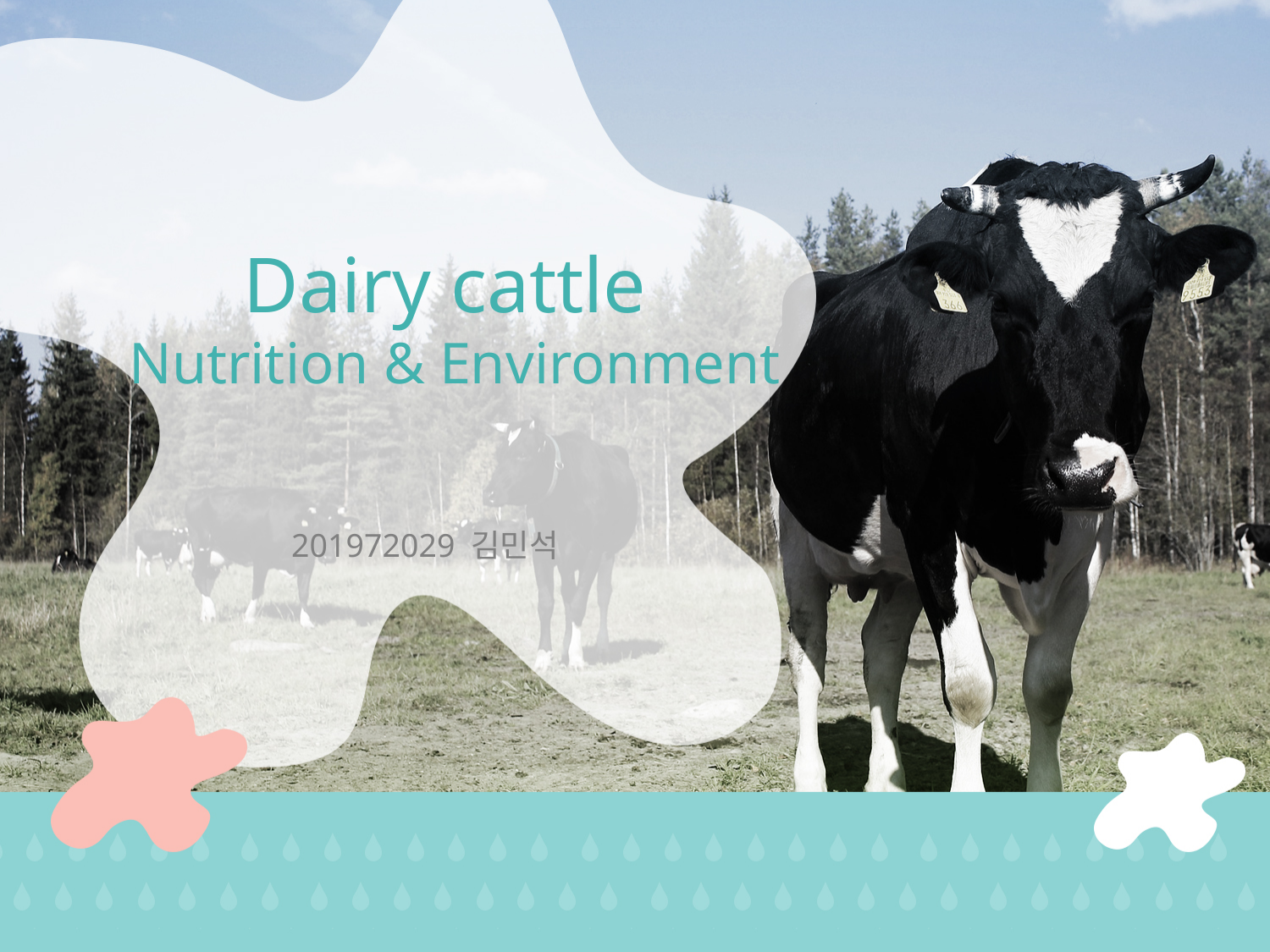

# Dairy cattle Nutrition & Environment
201972029 김민석